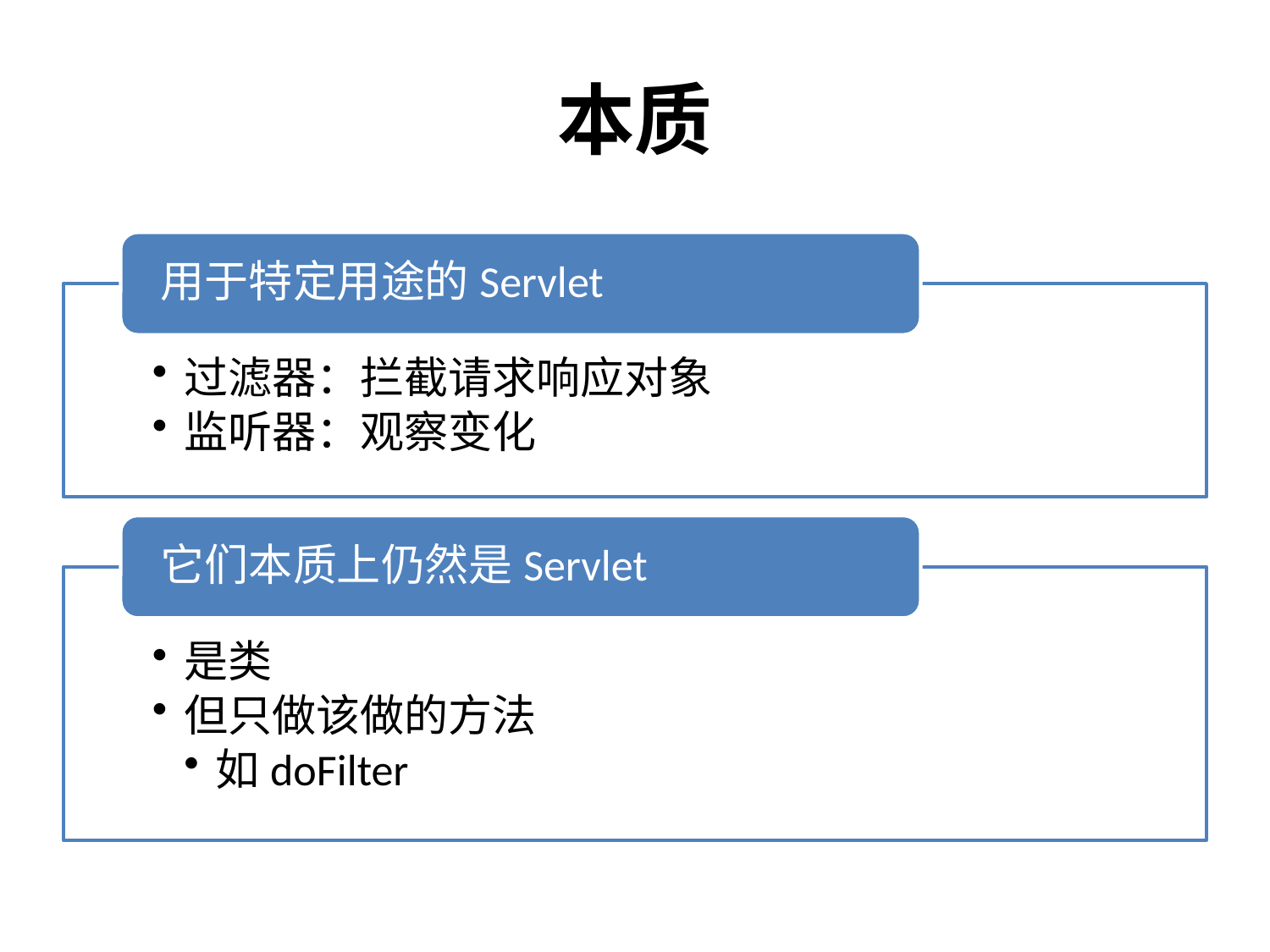

# 本质
过滤器：拦截请求响应对象
监听器：观察变化
用于特定用途的Servlet
是类
但只做该做的方法
如doFilter
它们本质上仍然是Servlet